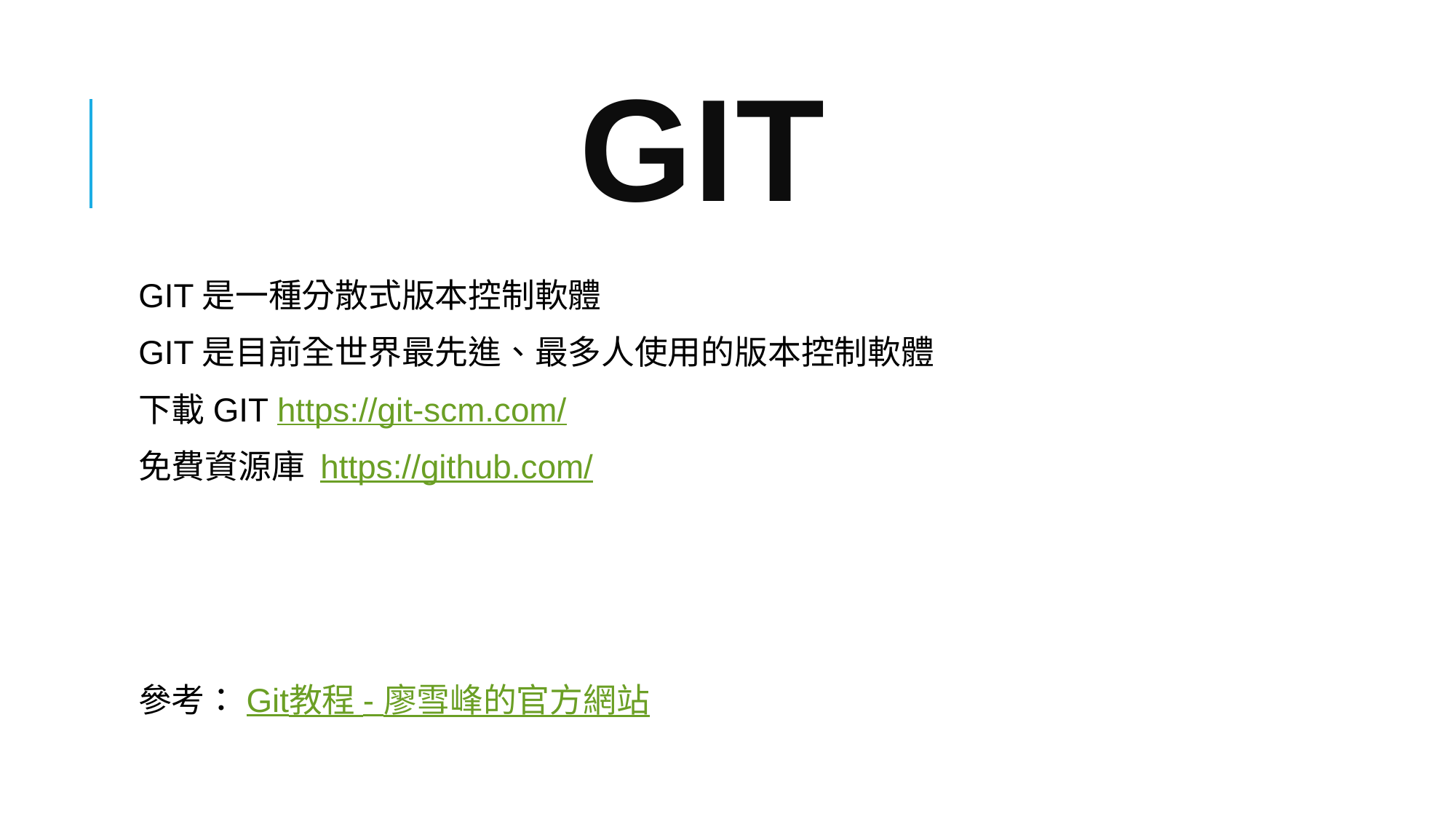

# Git
GIT是一種分散式版本控制軟體
GIT是目前全世界最先進、最多人使用的版本控制軟體
下載GIT https://git-scm.com/
免費資源庫 https://github.com/

參考：Git教程 - 廖雪峰的官方網站